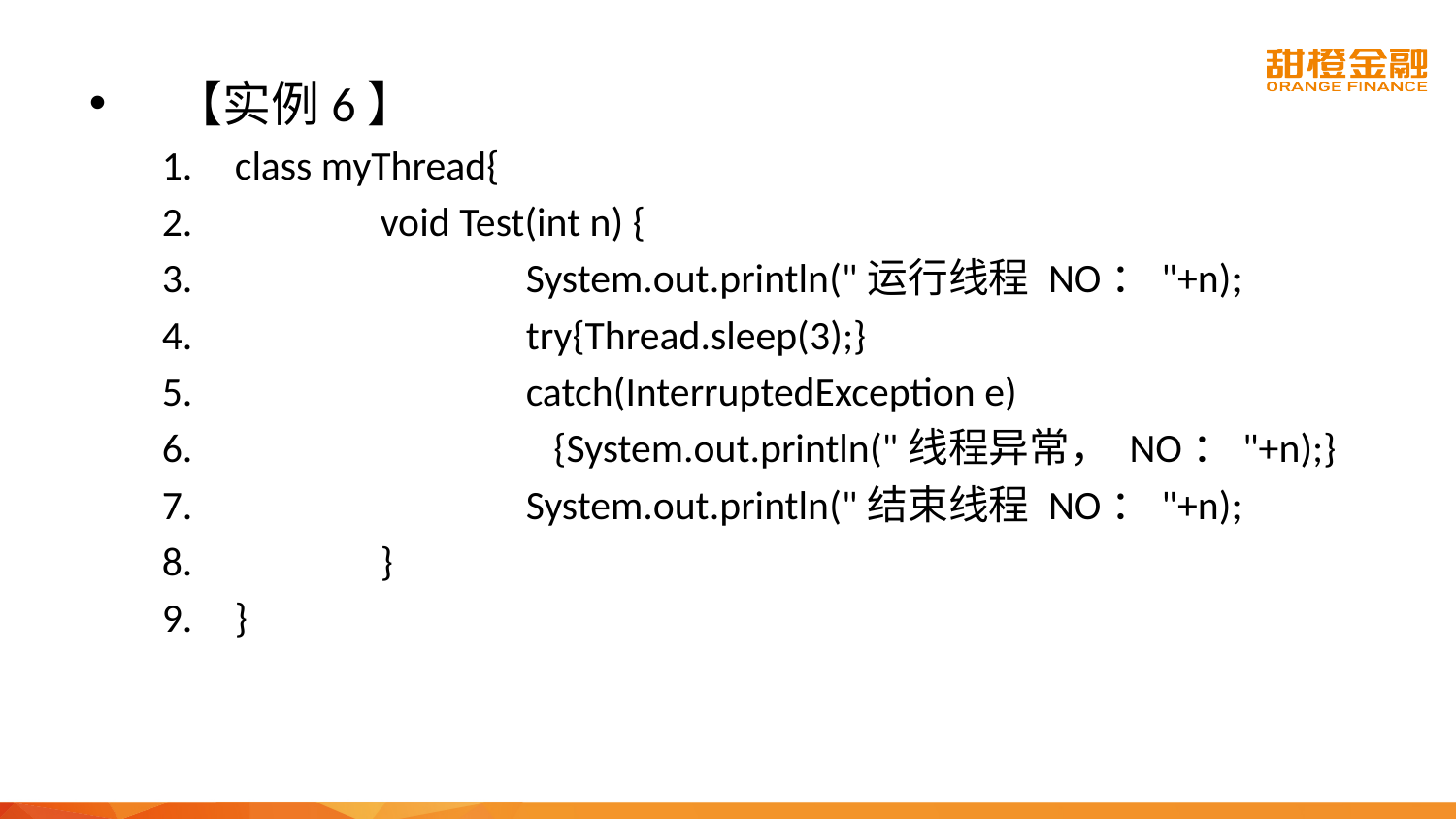

【实例6】
class myThread{
	void Test(int n) {
		System.out.println("运行线程 NO："+n);
		try{Thread.sleep(3);}
		catch(InterruptedException e)
		   {System.out.println("线程异常， NO："+n);}
		System.out.println("结束线程 NO："+n);
	}
}